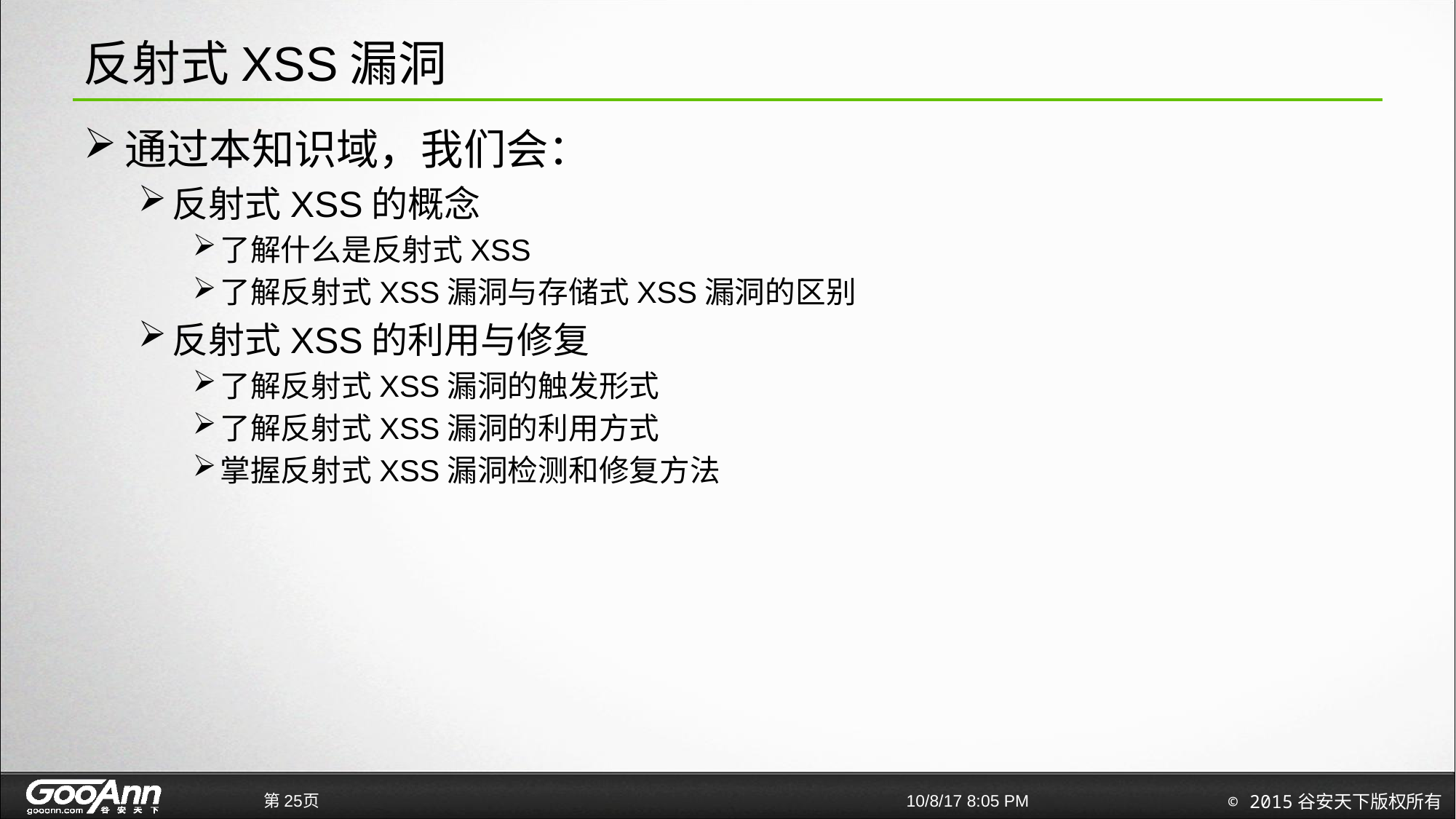

# 反射式XSS漏洞
通过本知识域，我们会：
反射式XSS的概念
了解什么是反射式XSS
了解反射式XSS漏洞与存储式XSS漏洞的区别
反射式XSS的利用与修复
了解反射式XSS漏洞的触发形式
了解反射式XSS漏洞的利用方式
掌握反射式XSS漏洞检测和修复方法